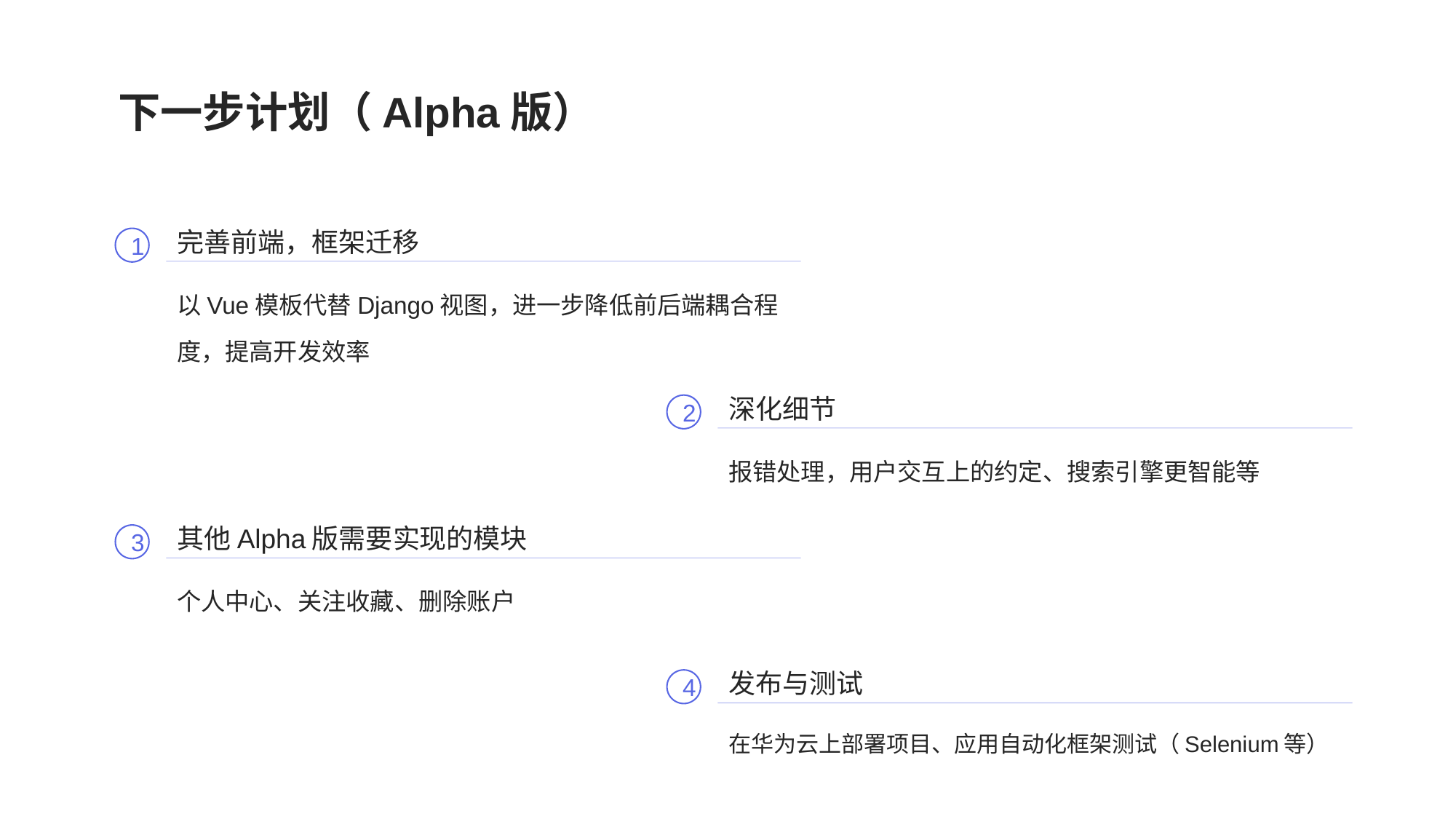

下一步计划（Alpha版）
完善前端，框架迁移
1
以Vue模板代替Django视图，进一步降低前后端耦合程度，提高开发效率
深化细节
2
报错处理，用户交互上的约定、搜索引擎更智能等
其他Alpha版需要实现的模块
3
个人中心、关注收藏、删除账户
发布与测试
4
在华为云上部署项目、应用自动化框架测试（Selenium等）